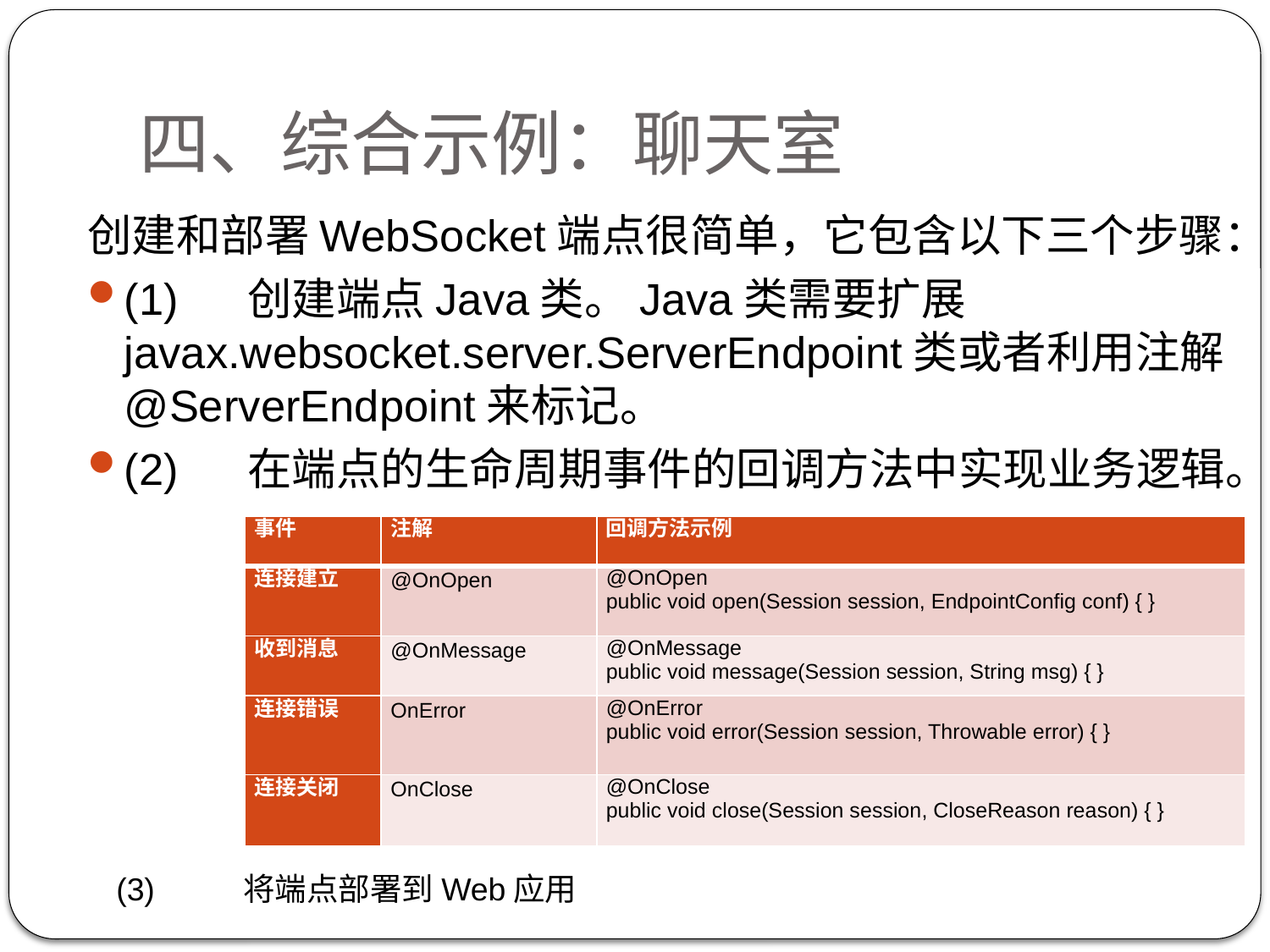

# 四、综合示例：聊天室
创建和部署WebSocket端点很简单，它包含以下三个步骤：
(1)	创建端点Java类。Java类需要扩展javax.websocket.server.ServerEndpoint类或者利用注解@ServerEndpoint来标记。
(2)	在端点的生命周期事件的回调方法中实现业务逻辑。
| 事件 | 注解 | 回调方法示例 |
| --- | --- | --- |
| 连接建立 | @OnOpen | @OnOpen public void open(Session session, EndpointConfig conf) { } |
| 收到消息 | @OnMessage | @OnMessage public void message(Session session, String msg) { } |
| 连接错误 | OnError | @OnError public void error(Session session, Throwable error) { } |
| 连接关闭 | OnClose | @OnClose public void close(Session session, CloseReason reason) { } |
(3)	将端点部署到Web应用